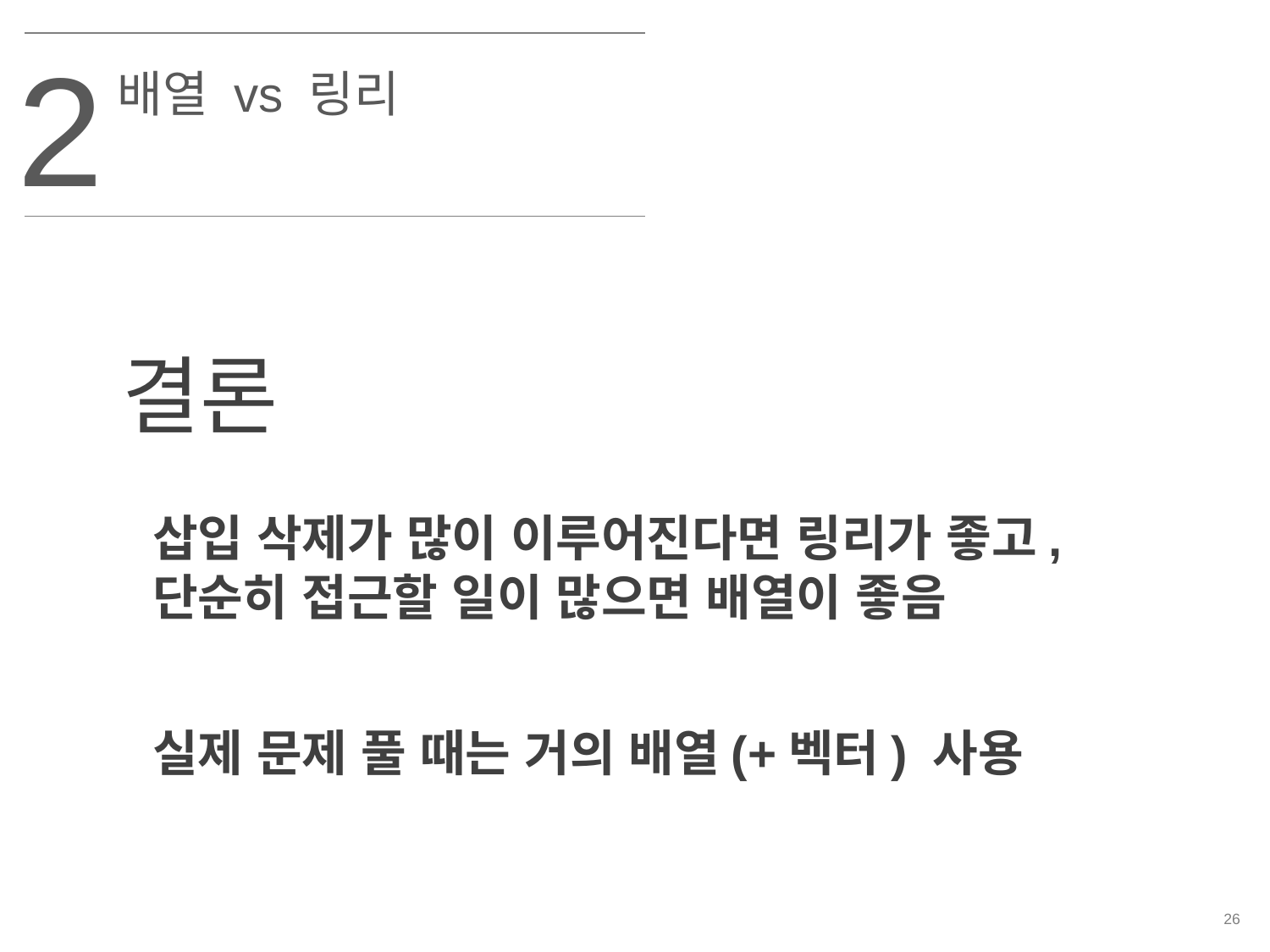

2
배열 vs 링리
결론
삽입 삭제가 많이 이루어진다면 링리가 좋고, 단순히 접근할 일이 많으면 배열이 좋음
실제 문제 풀 때는 거의 배열(+벡터) 사용